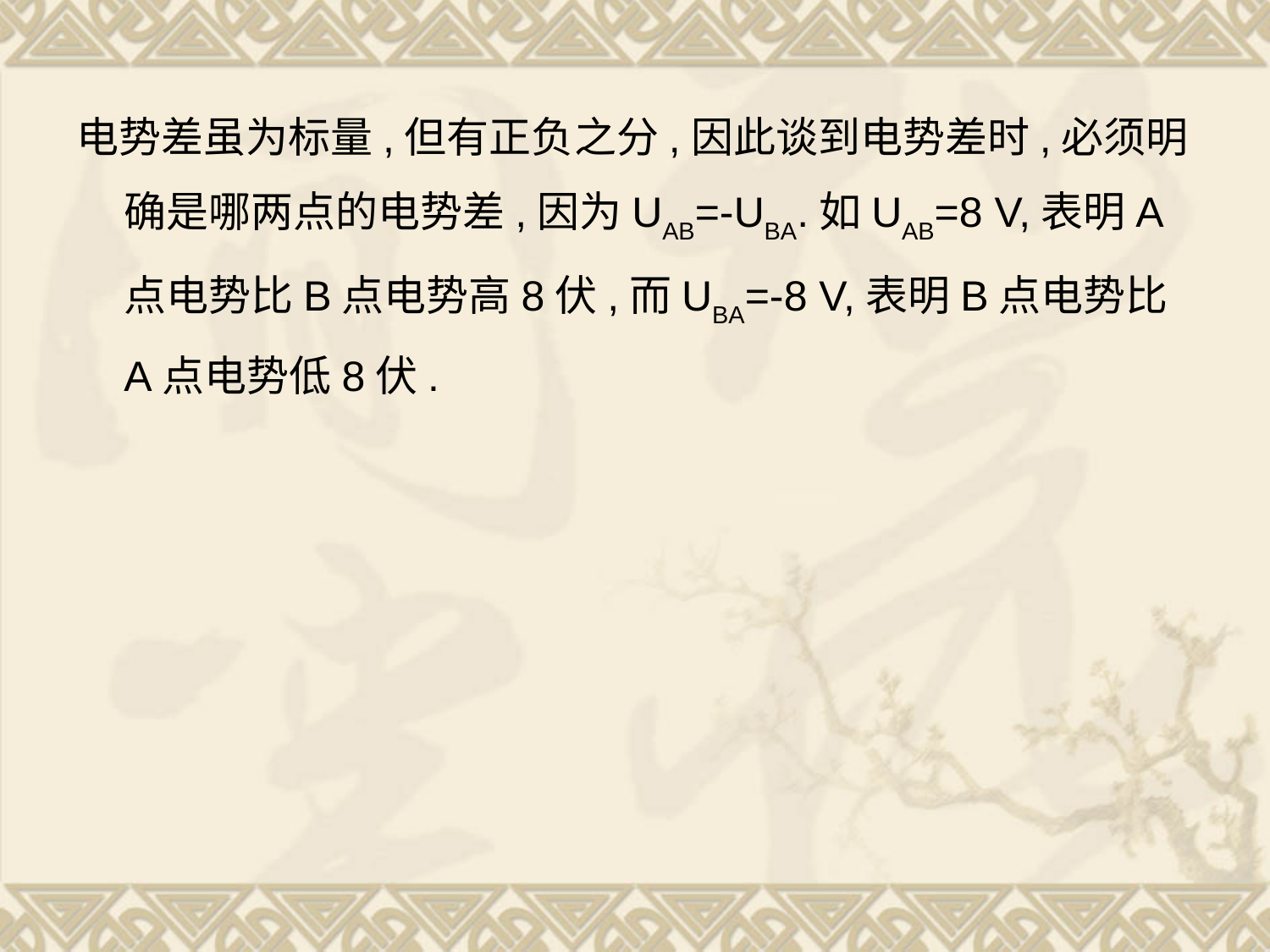

电势差虽为标量,但有正负之分,因此谈到电势差时,必须明确是哪两点的电势差,因为UAB=-UBA.如UAB=8 V,表明A点电势比B点电势高8伏,而UBA=-8 V,表明B点电势比A点电势低8伏.